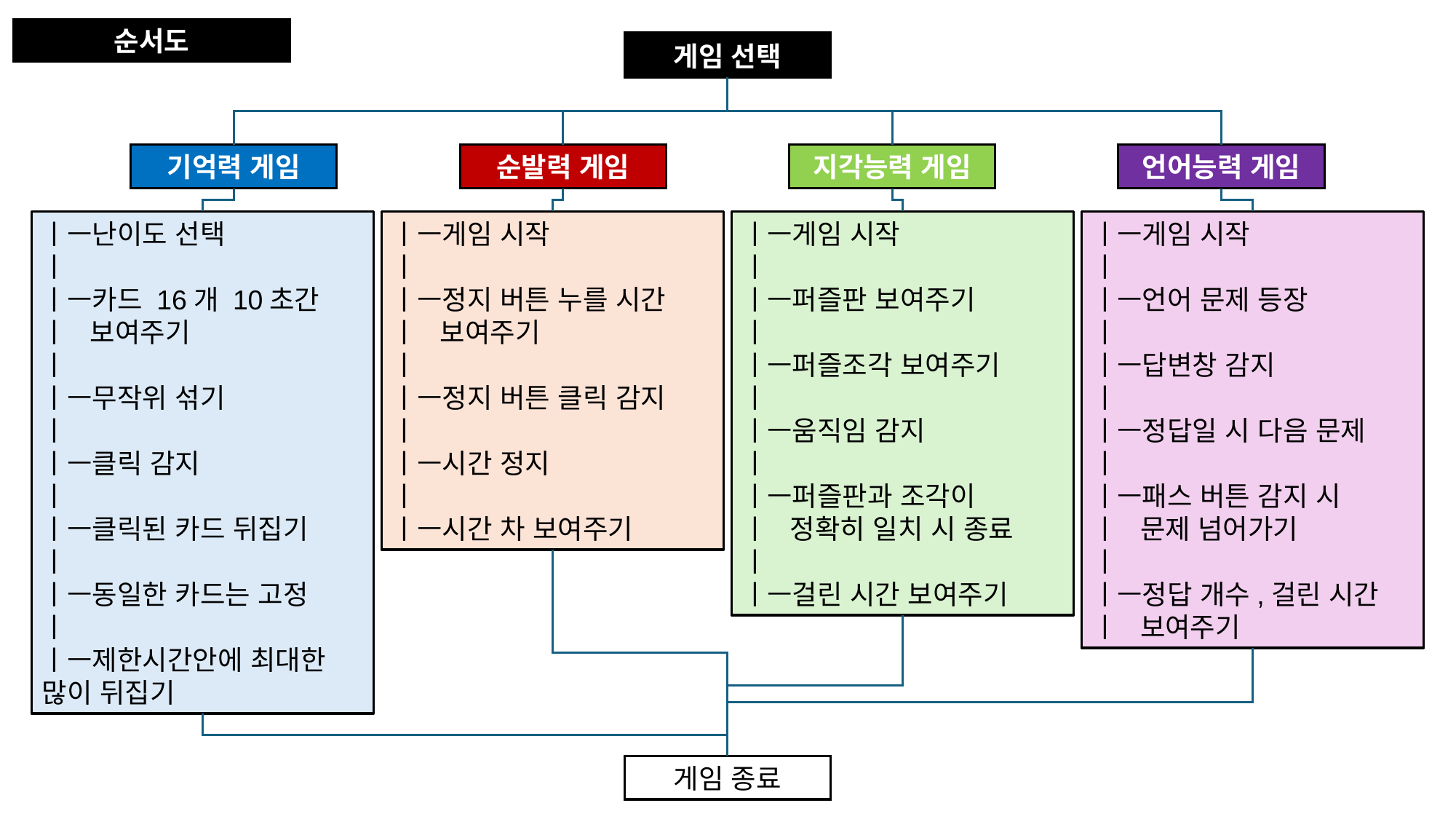

순서도
게임 시작
게임 선택
기억력 게임
순발력 게임
지각능력 게임
언어능력 게임
ㅣㅡ난이도 선택
ㅣ
ㅣㅡ카드 16개 10초간    ㅣ   보여주기
ㅣ
ㅣㅡ무작위 섞기
ㅣ
ㅣㅡ클릭 감지
ㅣ
ㅣㅡ클릭된 카드 뒤집기
ㅣ
ㅣㅡ동일한 카드는 고정
ㅣ
ㅣㅡ제한시간안에 최대한 많이 뒤집기
ㅣㅡ게임 시작
ㅣ
ㅣㅡ정지 버튼 누를 시간
ㅣ   보여주기
ㅣ
ㅣㅡ정지 버튼 클릭 감지
ㅣ
ㅣㅡ시간 정지
ㅣ
ㅣㅡ시간 차 보여주기
ㅣㅡ게임 시작
ㅣ
ㅣㅡ퍼즐판 보여주기
ㅣ
ㅣㅡ퍼즐조각 보여주기
ㅣ
ㅣㅡ움직임 감지
ㅣ
ㅣㅡ퍼즐판과 조각이
ㅣ   정확히 일치 시 종료
ㅣ
ㅣㅡ걸린 시간 보여주기
ㅣㅡ게임 시작
ㅣ
ㅣㅡ언어 문제 등장
ㅣ
ㅣㅡ답변창 감지
ㅣ
ㅣㅡ정답일 시 다음 문제
ㅣ
ㅣㅡ패스 버튼 감지 시
ㅣ   문제 넘어가기
ㅣ
ㅣㅡ정답 개수,걸린 시간
ㅣ   보여주기
게임 종료